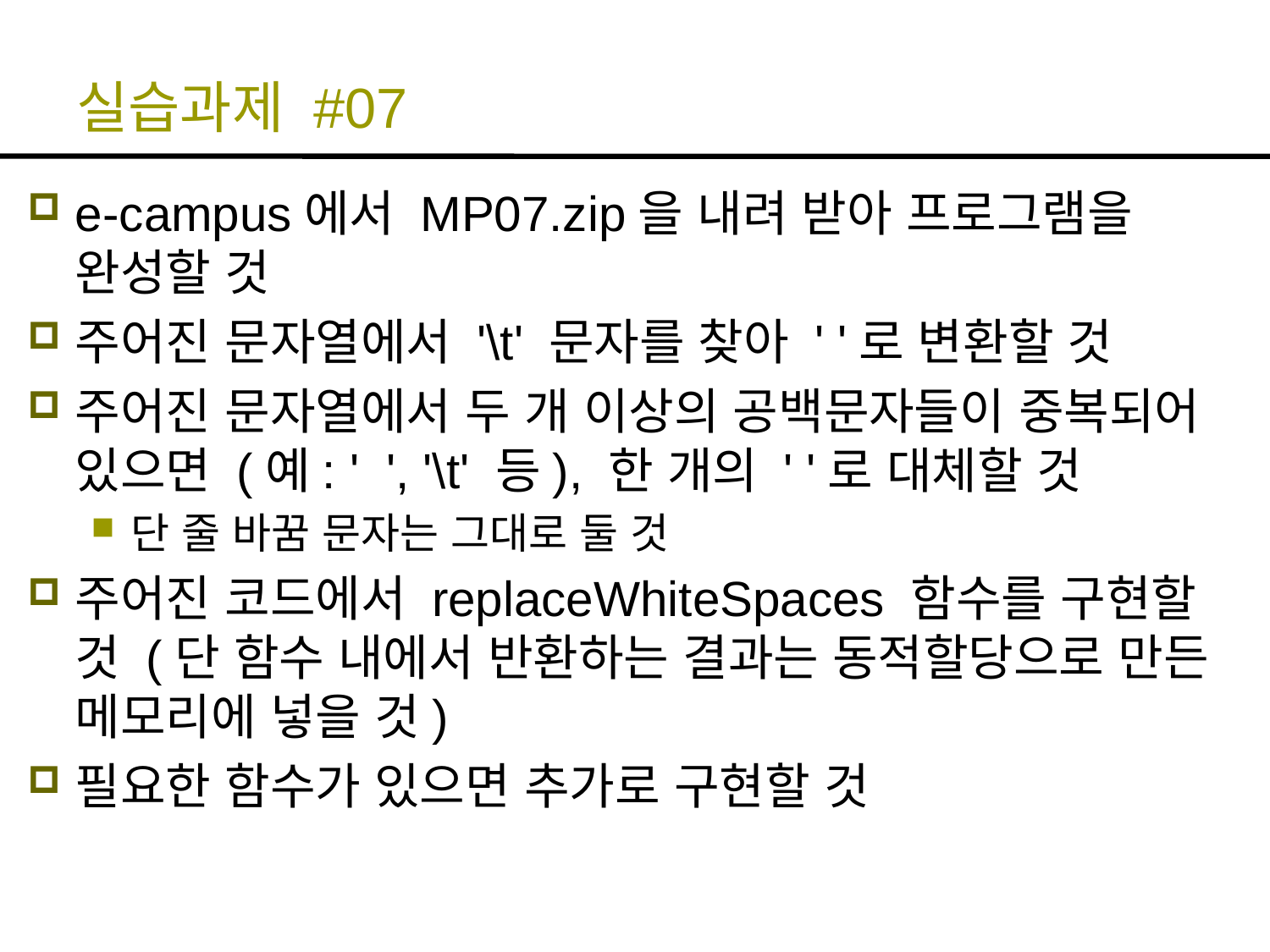

# 실습과제 #07
e-campus에서 MP07.zip을 내려 받아 프로그램을 완성할 것
주어진 문자열에서 '\t' 문자를 찾아 ' '로 변환할 것
주어진 문자열에서 두 개 이상의 공백문자들이 중복되어 있으면 (예: '  ', '\t' 등), 한 개의 ' '로 대체할 것
단 줄 바꿈 문자는 그대로 둘 것
주어진 코드에서 replaceWhiteSpaces 함수를 구현할 것 (단 함수 내에서 반환하는 결과는 동적할당으로 만든 메모리에 넣을 것)
필요한 함수가 있으면 추가로 구현할 것